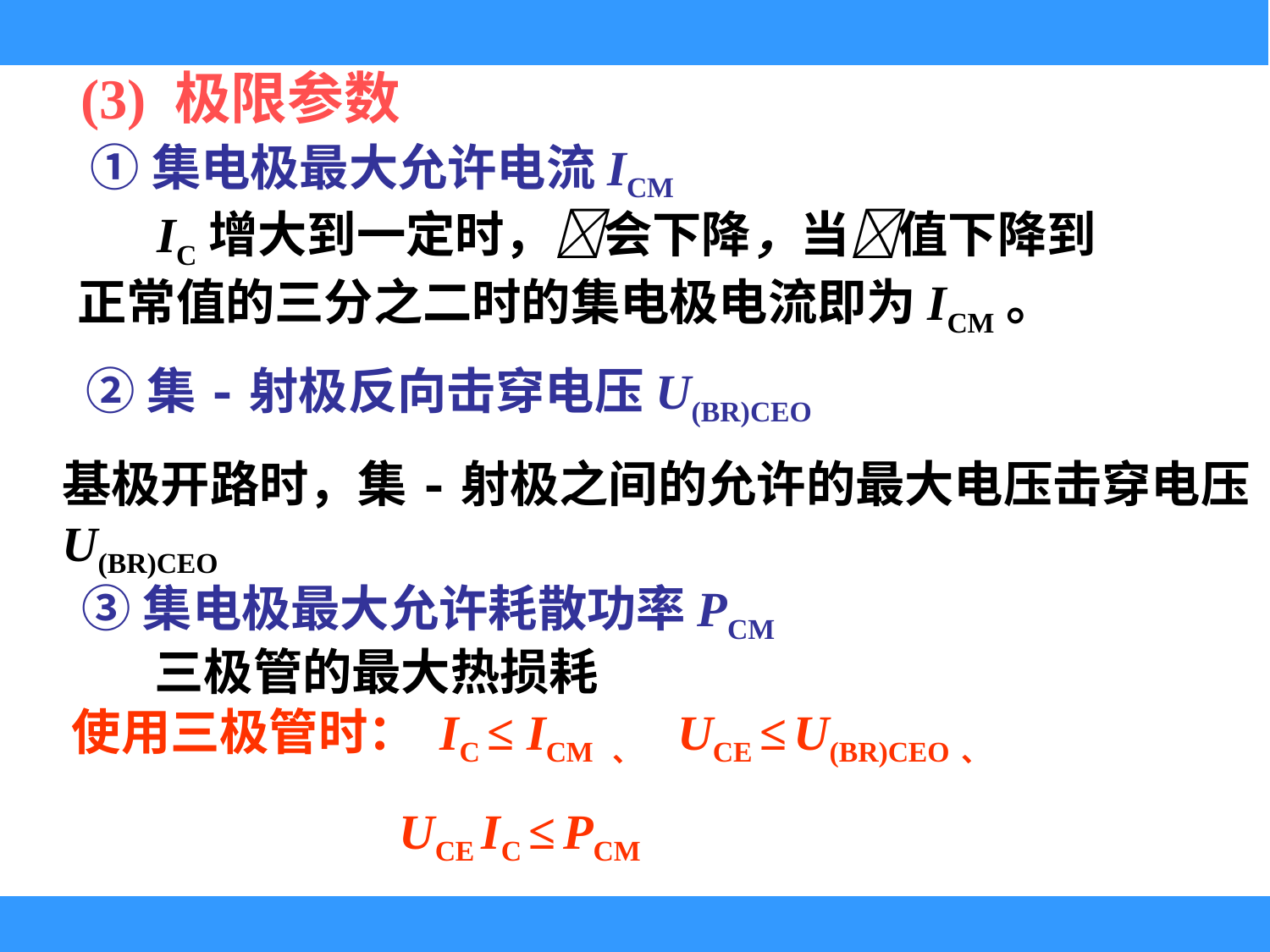

(3) 极限参数
①集电极最大允许电流ICM
IC增大到一定时，β会下降，当β值下降到正常值的三分之二时的集电极电流即为ICM。
②集-射极反向击穿电压U(BR)CEO
基极开路时，集-射极之间的允许的最大电压击穿电压U(BR)CEO
③集电极最大允许耗散功率PCM
三极管的最大热损耗
使用三极管时： IC ≤ ICM 、
UCE ≤ U(BR)CEO、
UCE IC ≤ PCM